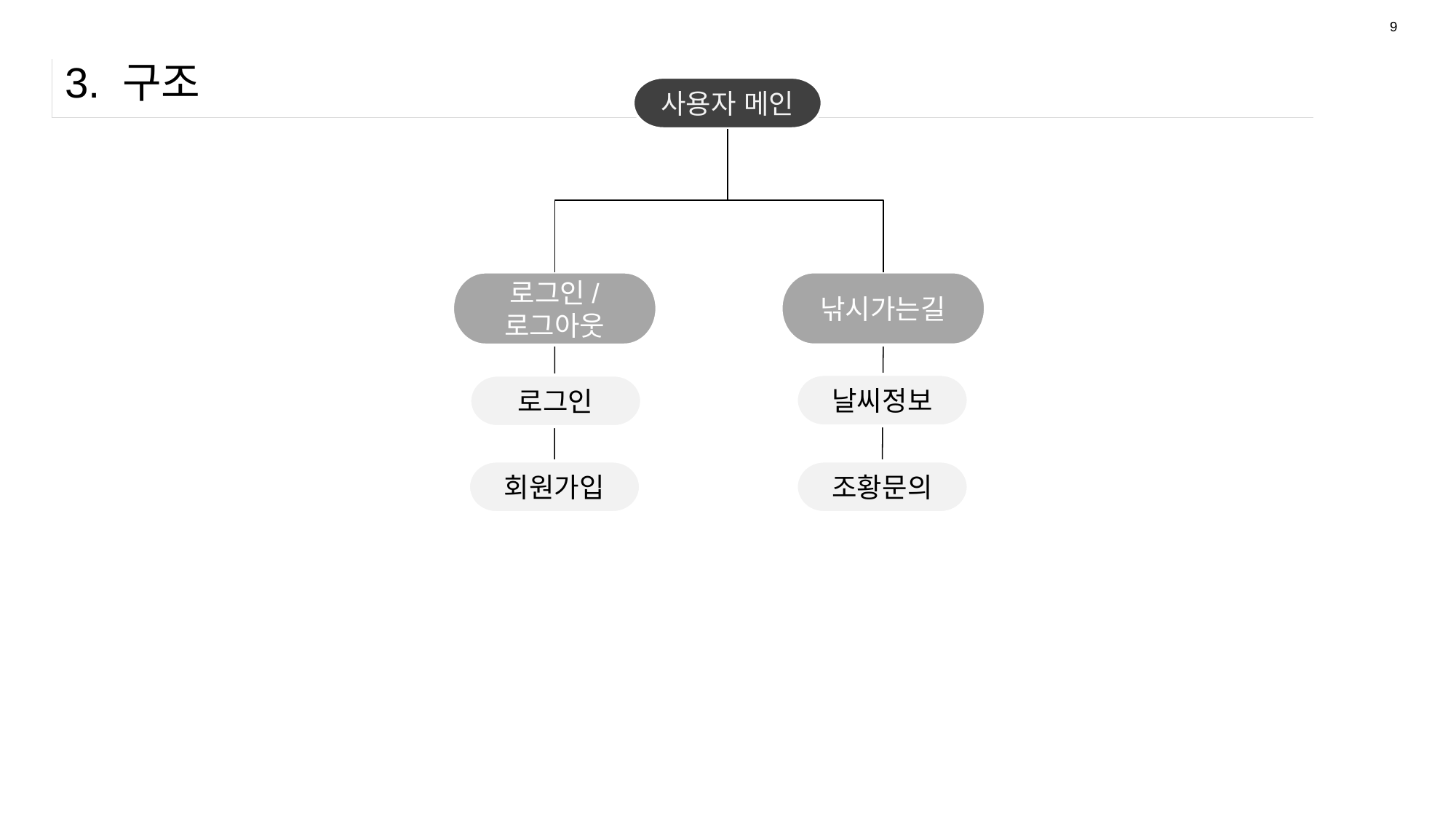

9
# 3. 구조
사용자 메인
낚시가는길
로그인/
로그아웃
날씨정보
로그인
회원가입
조황문의